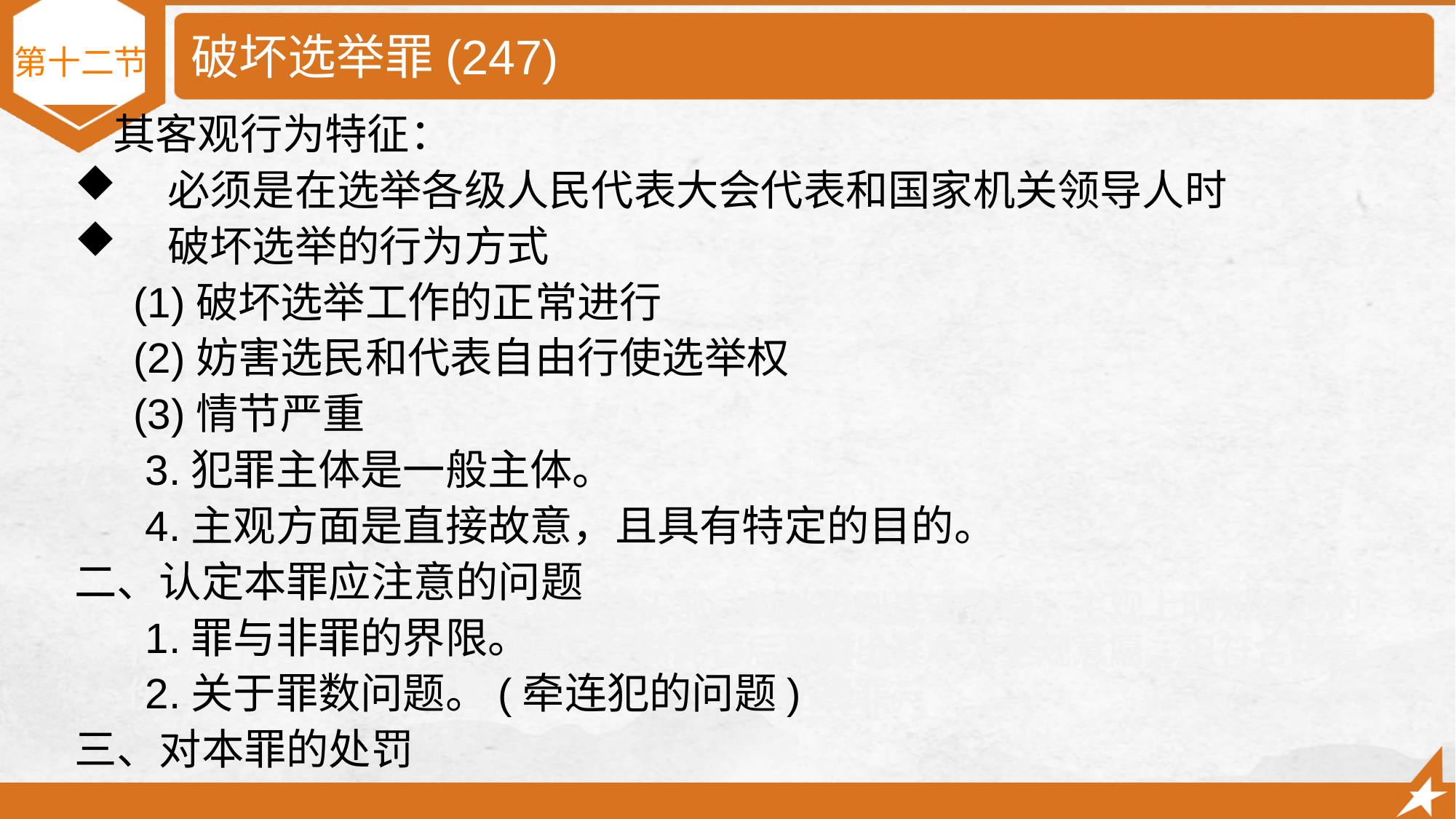

# 破坏选举罪(247)
第十二节
   其客观行为特征：
   必须是在选举各级人民代表大会代表和国家机关领导人时
   破坏选举的行为方式
     (1)破坏选举工作的正常进行
     (2)妨害选民和代表自由行使选举权
     (3)情节严重
      3.犯罪主体是一般主体。
      4.主观方面是直接故意，且具有特定的目的。
二、认定本罪应注意的问题
      1.罪与非罪的界限。
      2.关于罪数问题。(牵连犯的问题)
三、对本罪的处罚

第三种意见认为，王某某对陈某头部、胸部分别连击数拳，主观上明知自己的行为会伤害陈某的身体健康，虽然死亡后果超出其本人主观意愿，但符合故意伤害致人死亡的构成要件，应定性为故意伤害罪。